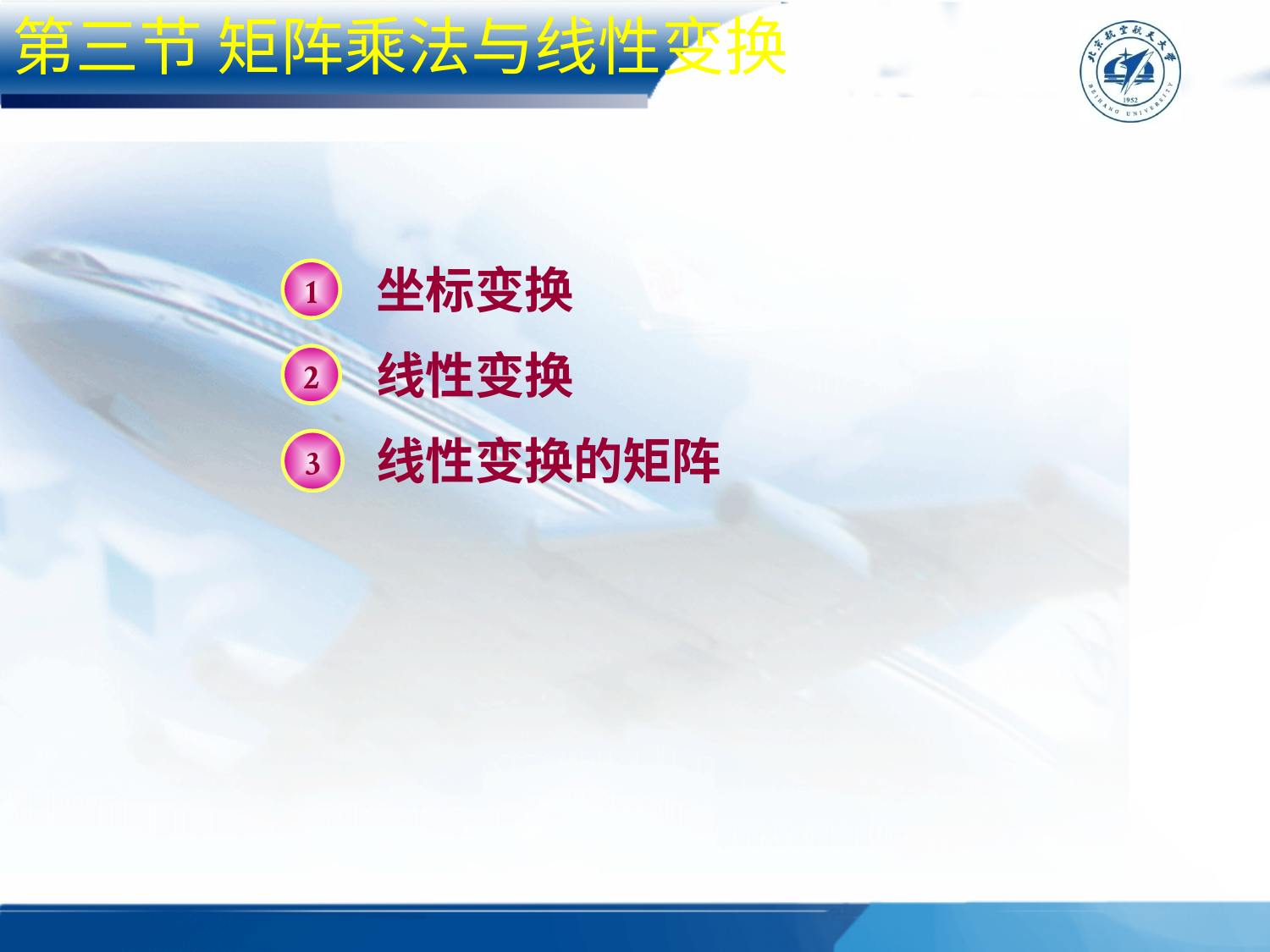

第三节 矩阵乘法与线性变换
坐标变换
1
线性变换
2
线性变换的矩阵
3